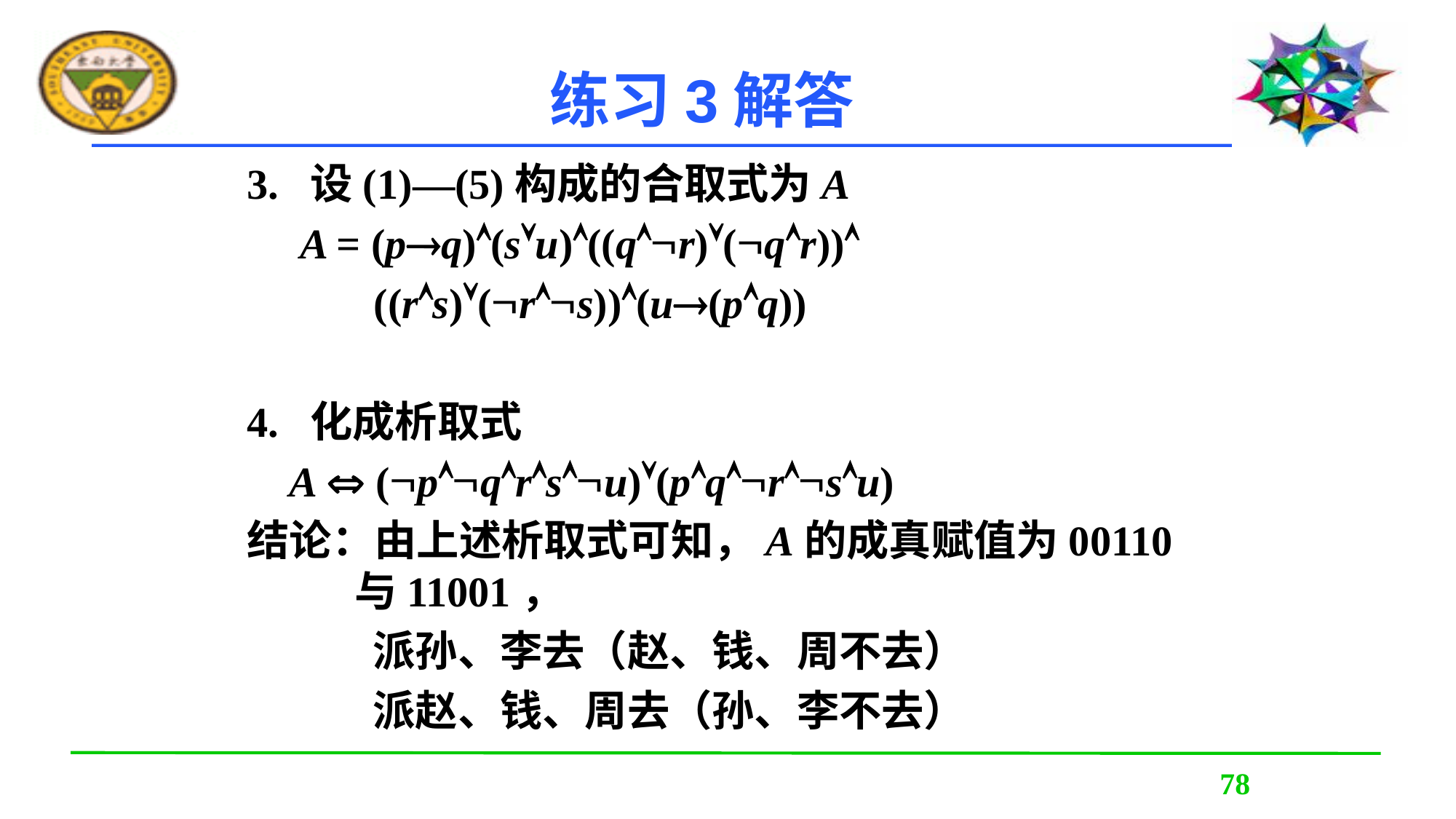

练习3解答
3.  设(1)—(5)构成的合取式为A
     A = (p→q)∧(s∨u)∧((q∧¬r)∨(¬q∧r))∧
            ((r∧s)∨(¬r∧¬s))∧(u→(p∧q))

4.  化成析取式
    A ⇔ (¬p∧¬q∧r∧s∧¬u)∨(p∧q∧¬r∧¬s∧u)
结论：由上述析取式可知，A的成真赋值为00110与11001，
            派孙、李去（赵、钱、周不去）
            派赵、钱、周去（孙、李不去）